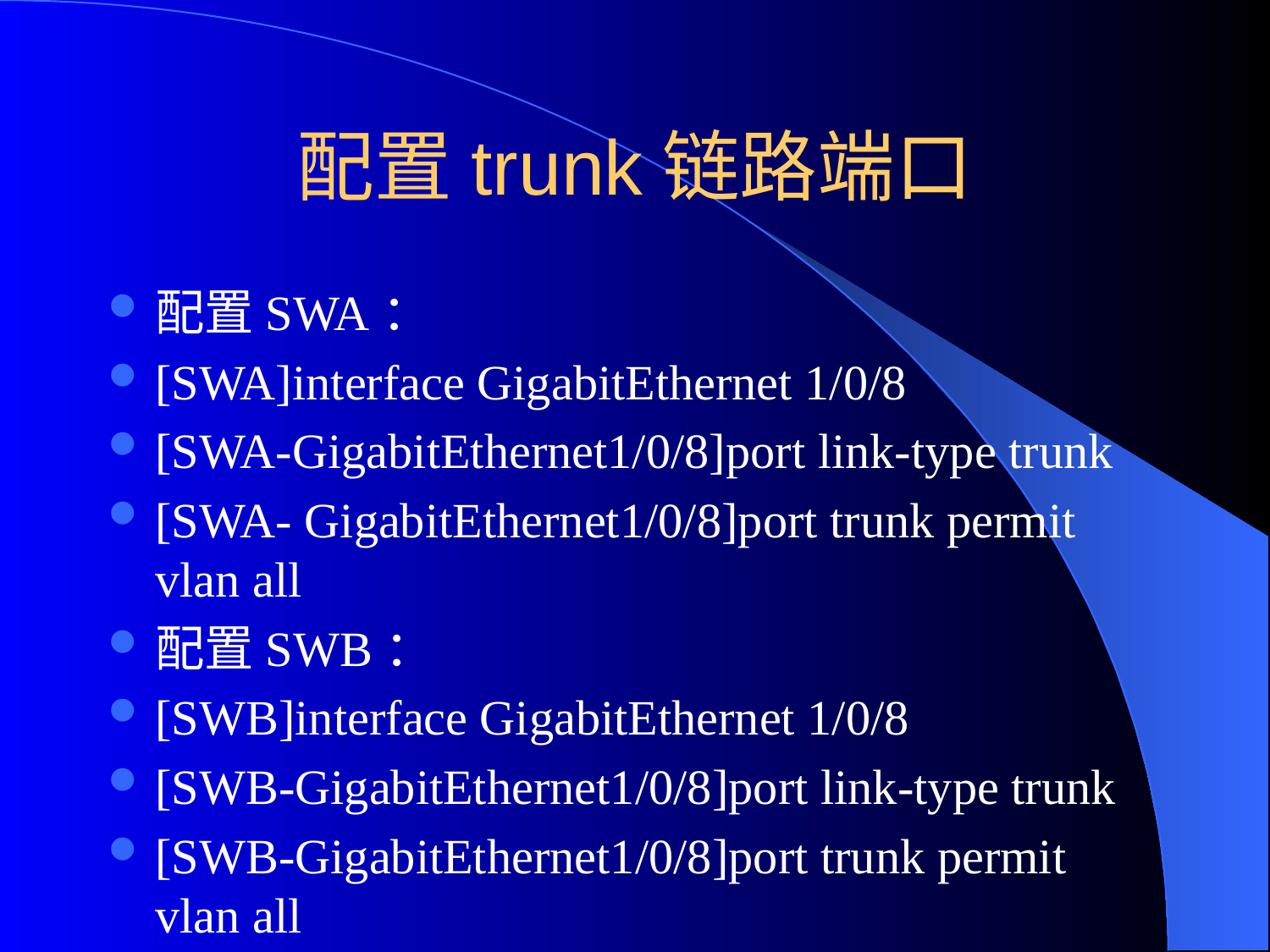

# 配置trunk链路端口
配置SWA：
[SWA]interface GigabitEthernet 1/0/8
[SWA-GigabitEthernet1/0/8]port link-type trunk
[SWA- GigabitEthernet1/0/8]port trunk permit vlan all
配置SWB：
[SWB]interface GigabitEthernet 1/0/8
[SWB-GigabitEthernet1/0/8]port link-type trunk
[SWB-GigabitEthernet1/0/8]port trunk permit vlan all